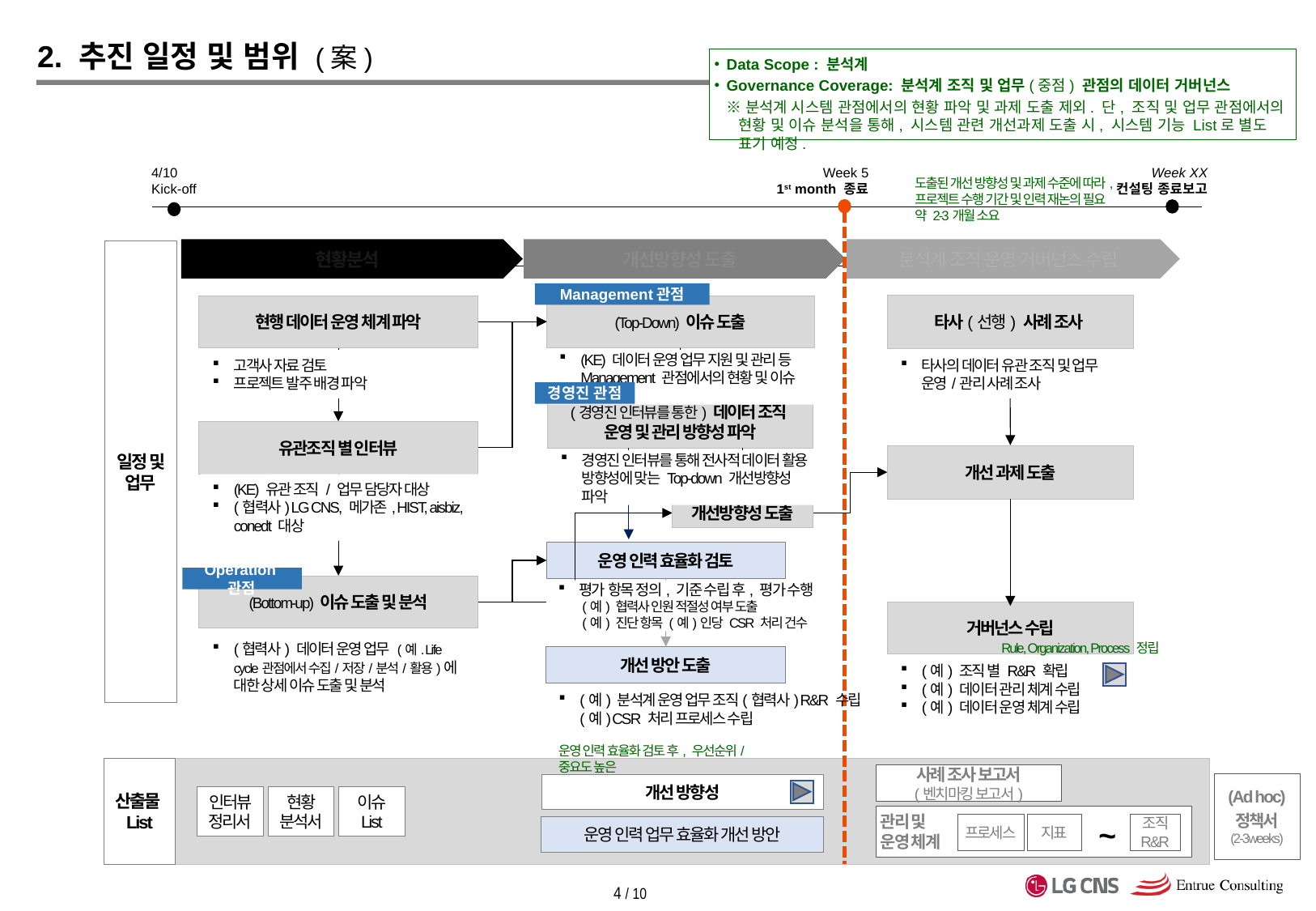

# 2. 추진 일정 및 범위 (案)
Data Scope : 분석계
Governance Coverage: 분석계 조직 및 업무(중점) 관점의 데이터 거버넌스
※분석계 시스템 관점에서의 현황 파악 및 과제 도출 제외. 단, 조직 및 업무 관점에서의 현황 및 이슈 분석을 통해, 시스템 관련 개선과제 도출 시, 시스템 기능 List로 별도 표기 예정.
4/10
Kick-off
Week 5
1st month 종료
Week XX
컨설팅 종료보고
도출된 개선 방향성 및 과제 수준에 따라, 프로젝트 수행 기간 및 인력 재논의 필요
약 2-3개월 소요

현황분석
개선방향성 도출
분석계 조직 운영 거버넌스 수립
일정 및 업무
Management관점
타사(선행) 사례 조사
현행 데이터 운영 체계 파악
(Top-Down) 이슈 도출
고객사 자료 검토
프로젝트 발주 배경 파악
(KE) 데이터 운영 업무 지원 및 관리 등 Management 관점에서의 현황 및 이슈 도출
타사의 데이터 유관 조직 및 업무 운영/관리 사례 조사
경영진 관점
(경영진 인터뷰를 통한) 데이터 조직
운영 및 관리 방향성 파악
유관조직 별 인터뷰
개선 과제 도출
경영진 인터뷰를 통해 전사적 데이터 활용 방향성에 맞는 Top-down 개선방향성 파악
(KE) 유관 조직 / 업무 담당자 대상
(협력사) LG CNS, 메가존, HIST, aisbiz, conedt 대상
개선방향성 도출
운영 인력 효율화 검토
Operation관점
(Bottom-up) 이슈 도출 및 분석
평가 항목 정의, 기준 수립 후, 평가 수행
(예) 협력사 인원 적절성 여부 도출
(예) 진단 항목 (예)인당 CSR 처리 건수
거버넌스 수립
Rule, Organization, Process 정립
(협력사) 데이터 운영 업무 (예. Life cycle관점에서 수집/저장/분석/활용)에 대한 상세 이슈 도출 및 분석
개선 방안 도출
(예) 조직 별 R&R 확립
(예) 데이터 관리 체계 수립
(예) 데이터 운영 체계 수립

(예) 분석계 운영 업무 조직(협력사) R&R 수립
(예) CSR 처리 프로세스 수립
운영 인력 효율화 검토 후, 우선순위/중요도 높은
산출물
List

사례 조사 보고서
(벤치마킹 보고서)
(Ad hoc)
정책서
(2-3weeks)
개선 방향성

인터뷰 정리서
현황 분석서
이슈 List
관리 및
운영 체계
프로세스
지표
조직 R&R
~
운영 인력 업무 효율화 개선 방안